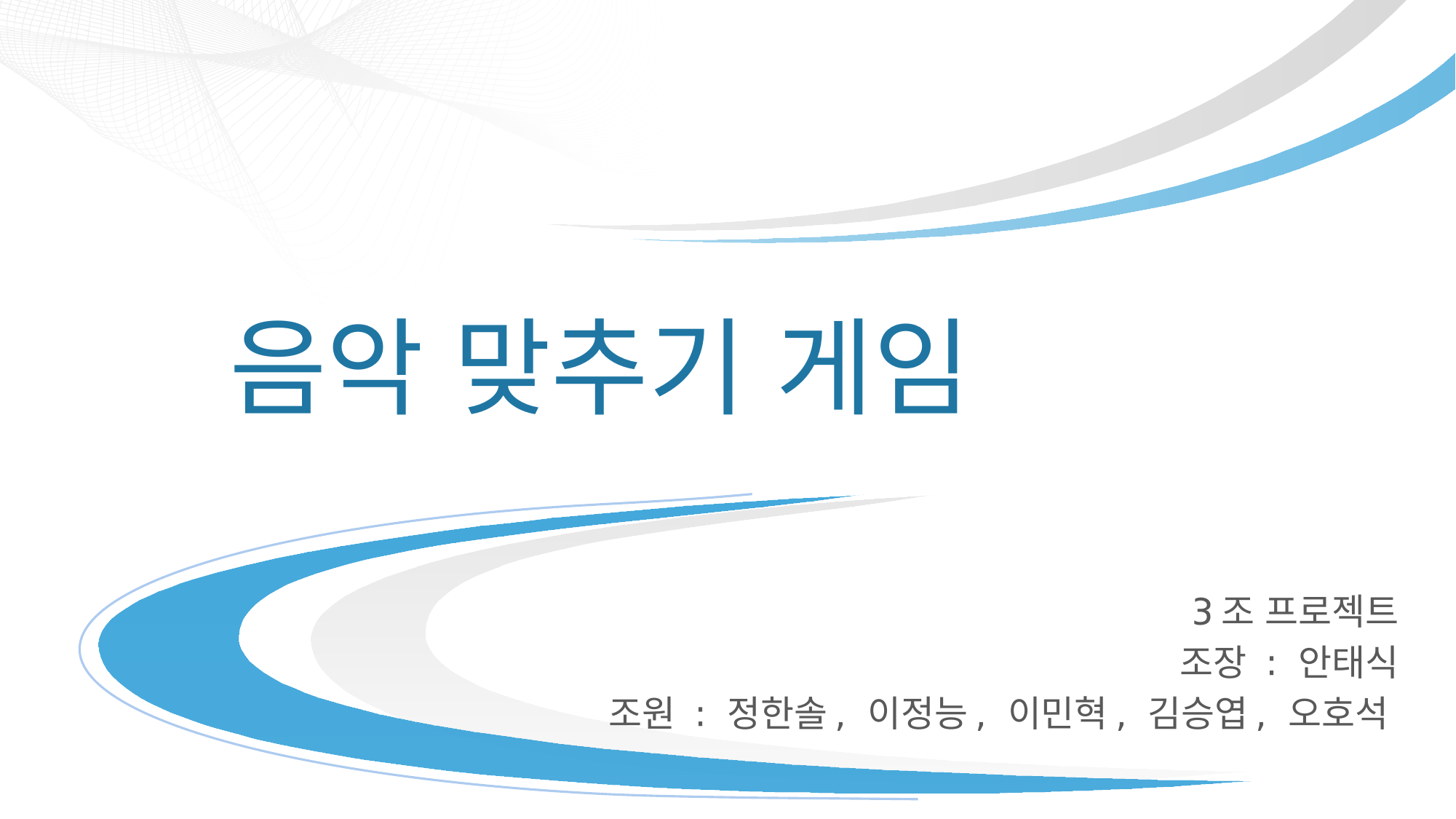

# 음악 맞추기 게임
3조 프로젝트
조장 : 안태식
조원 : 정한솔, 이정능, 이민혁, 김승엽, 오호석